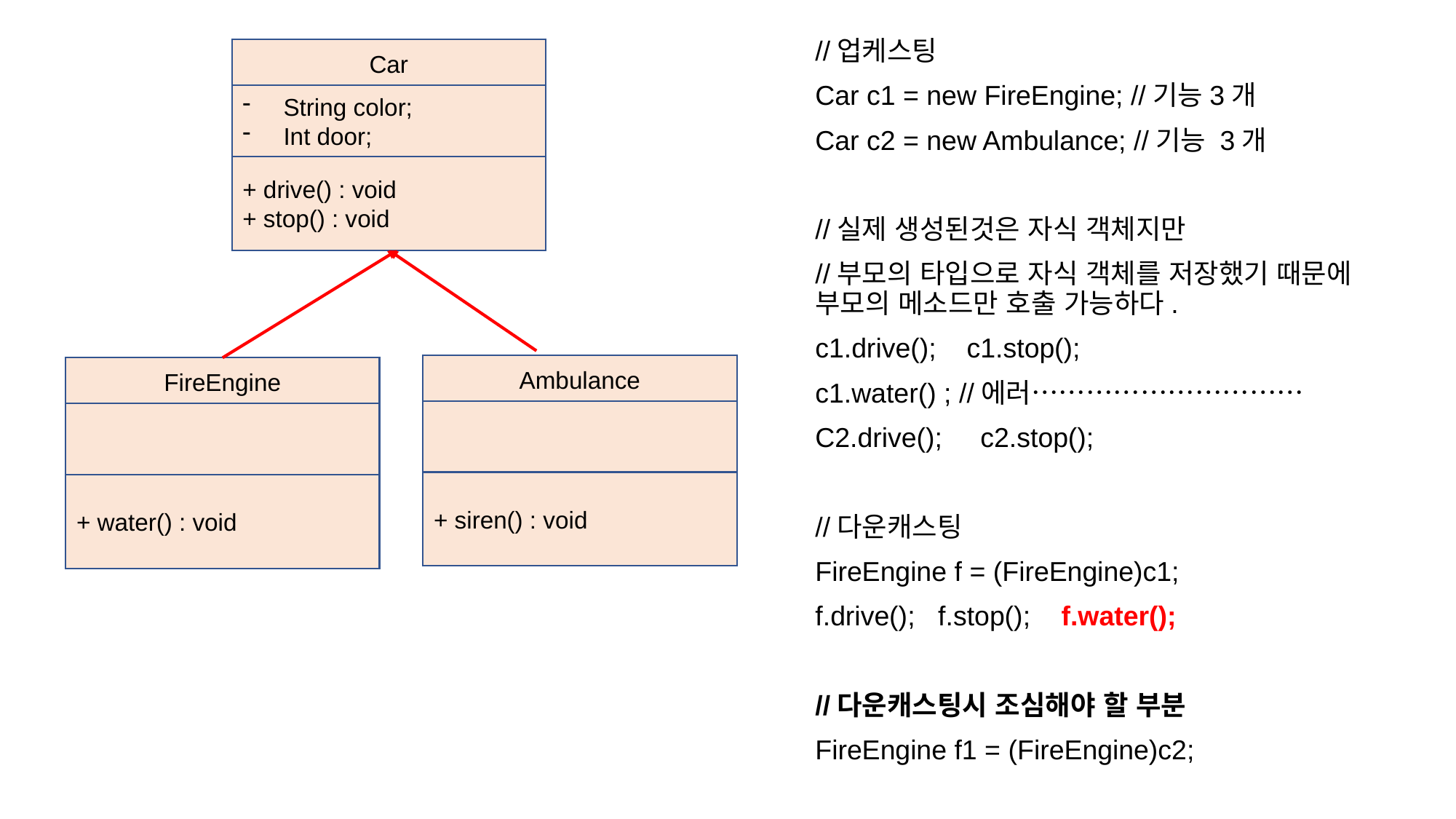

//업케스팅
Car c1 = new FireEngine; //기능3개
Car c2 = new Ambulance; //기능 3개

//실제 생성된것은 자식 객체지만
//부모의 타입으로 자식 객체를 저장했기 때문에 부모의 메소드만 호출 가능하다.
c1.drive();    c1.stop();
c1.water() ; //에러…………………………
C2.drive();     c2.stop();

//다운캐스팅
FireEngine f = (FireEngine)c1;
f.drive();   f.stop();    f.water();

//다운캐스팅시 조심해야 할 부분
FireEngine f1 = (FireEngine)c2;

Car
String color;
Int door;
+ drive() : void
+ stop() : void
Ambulance
FireEngine

+ siren() : void
+ water() : void